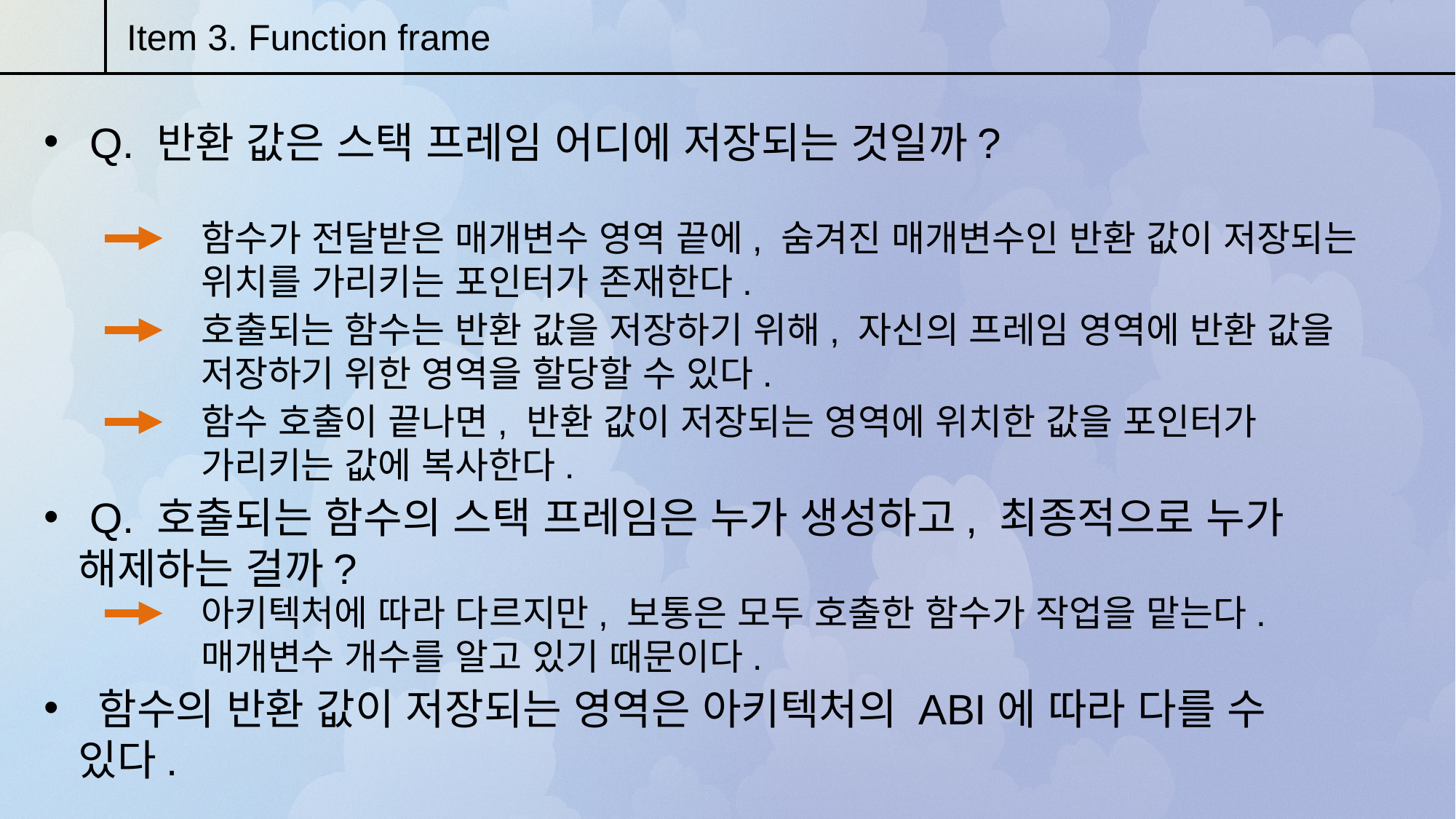

Item 3. Function frame
 Q. 반환 값은 스택 프레임 어디에 저장되는 것일까?
함수가 전달받은 매개변수 영역 끝에, 숨겨진 매개변수인 반환 값이 저장되는 위치를 가리키는 포인터가 존재한다.
호출되는 함수는 반환 값을 저장하기 위해, 자신의 프레임 영역에 반환 값을 저장하기 위한 영역을 할당할 수 있다.
함수 호출이 끝나면, 반환 값이 저장되는 영역에 위치한 값을 포인터가 가리키는 값에 복사한다.
 Q. 호출되는 함수의 스택 프레임은 누가 생성하고, 최종적으로 누가 해제하는 걸까?
아키텍처에 따라 다르지만, 보통은 모두 호출한 함수가 작업을 맡는다. 매개변수 개수를 알고 있기 때문이다.
 함수의 반환 값이 저장되는 영역은 아키텍처의 ABI에 따라 다를 수 있다.